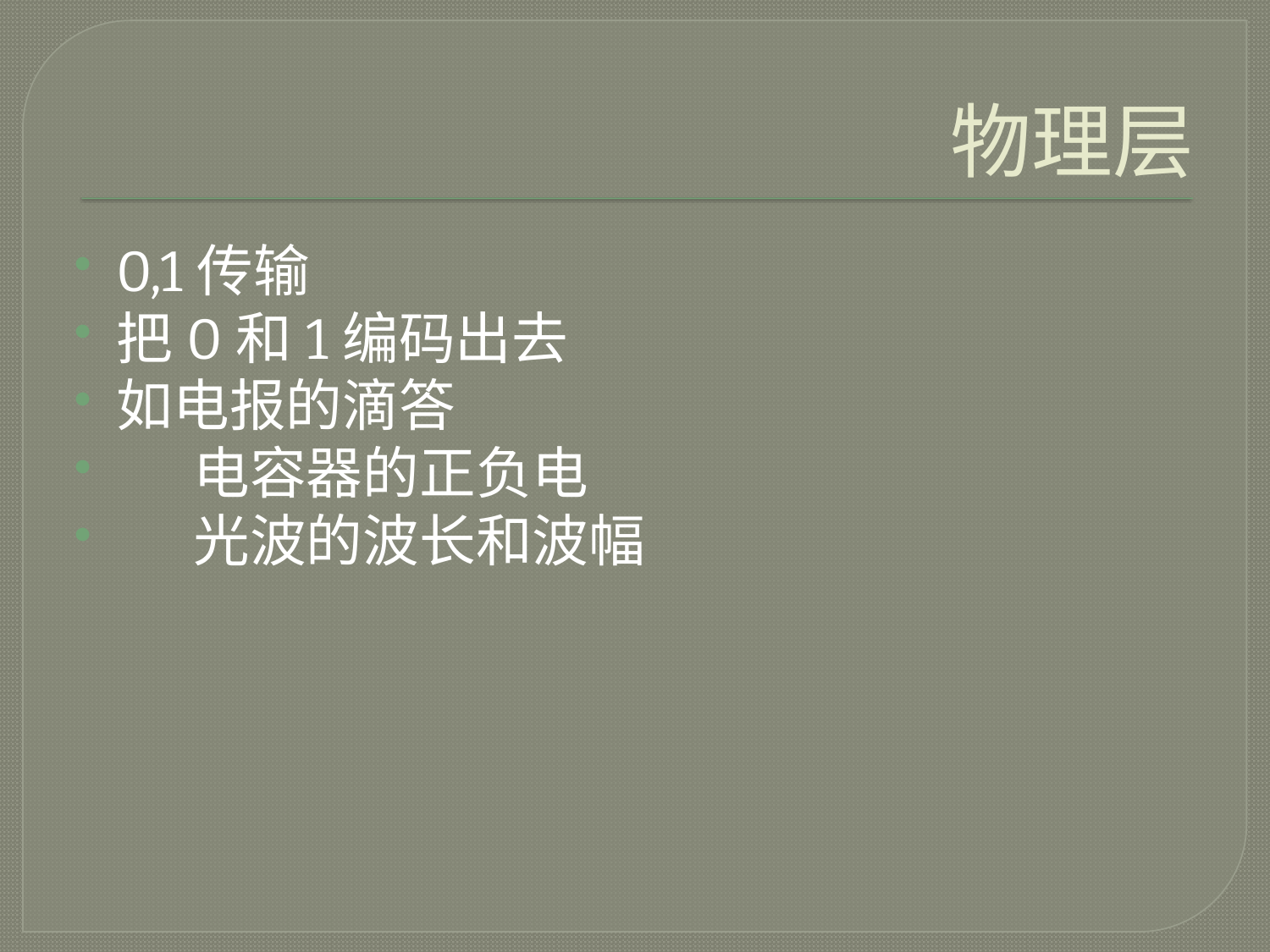

# 物理层
0,1传输
把0和1编码出去
如电报的滴答
     电容器的正负电
     光波的波长和波幅